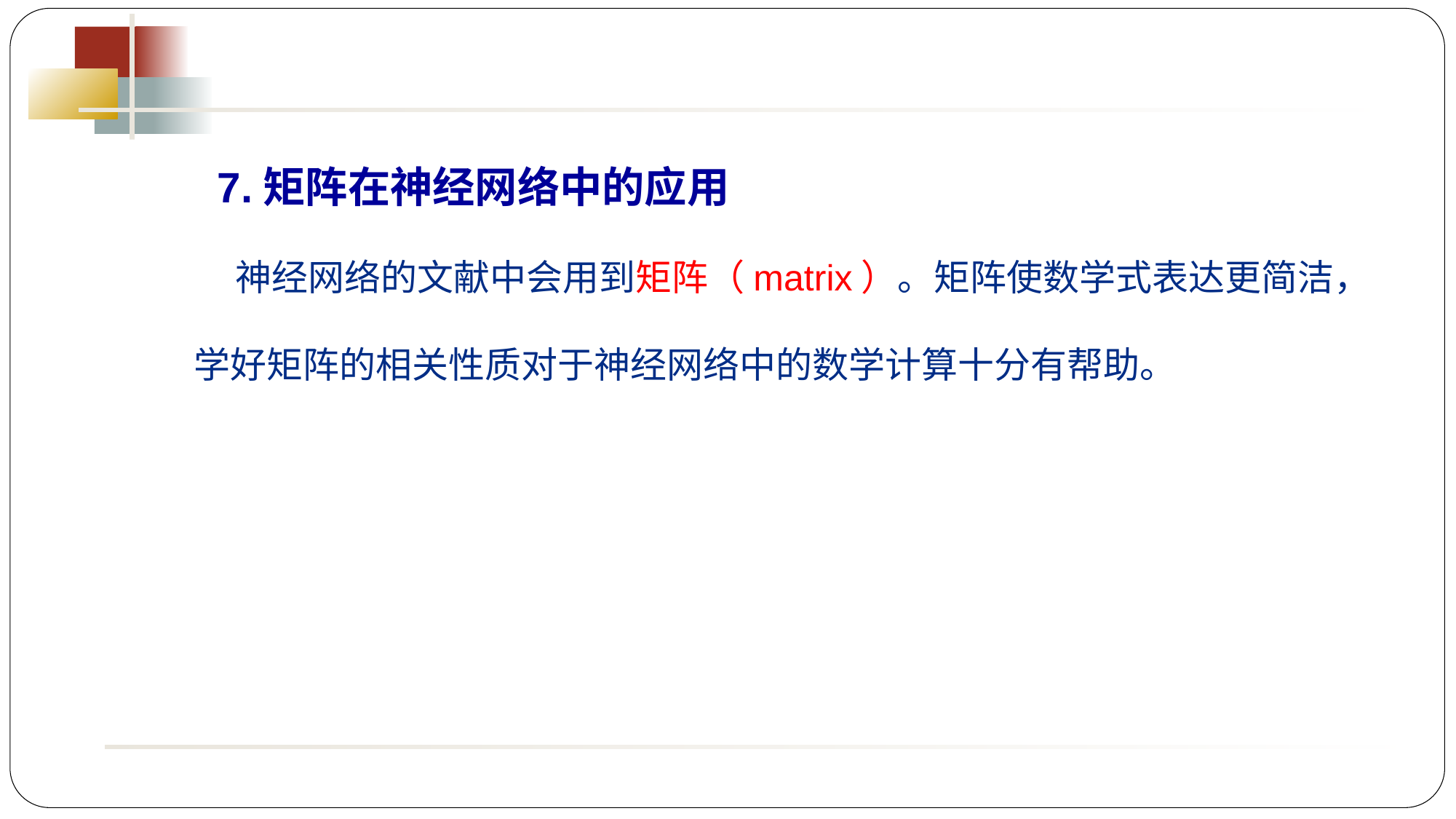

7.矩阵在神经网络中的应用
    神经网络的文献中会用到矩阵（matrix）。矩阵使数学式表达更简洁，学好矩阵的相关性质对于神经网络中的数学计算十分有帮助。